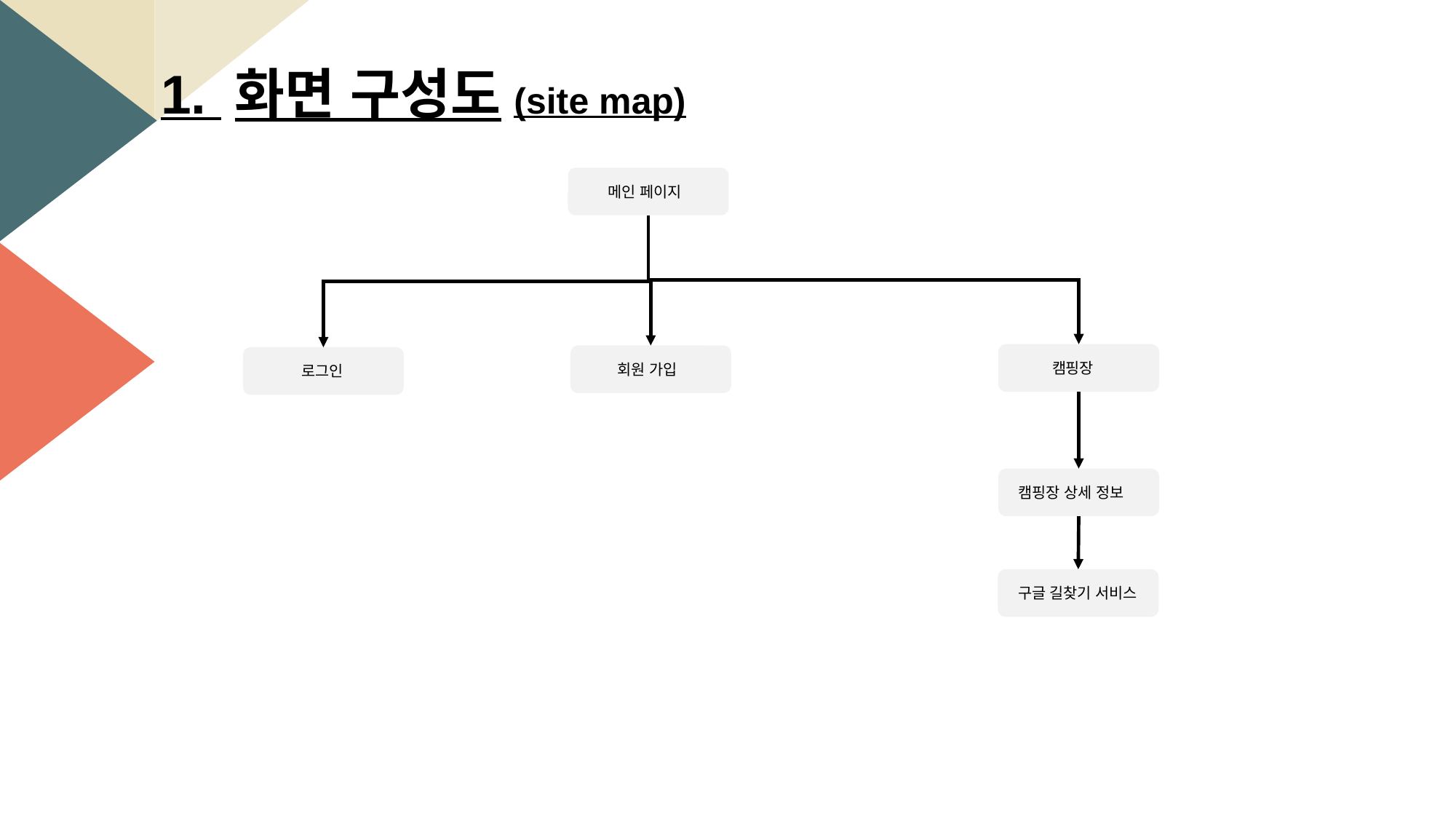

1. 화면 구성도(site map)

메인 페이지

캠핑장

회원 가입

로그인

캠핑장 상세 정보

구글 길찾기 서비스